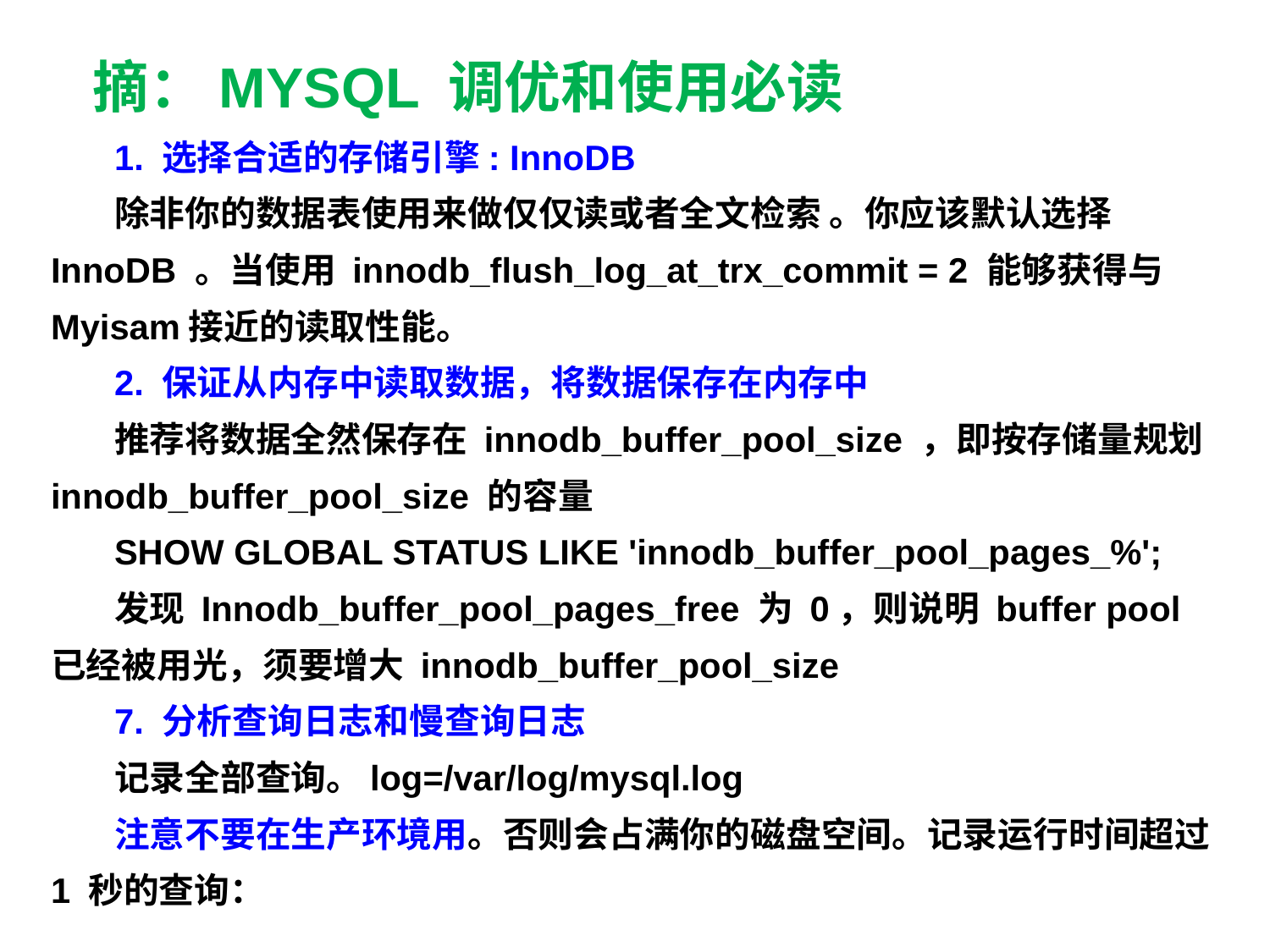

摘：MYSQL 调优和使用必读
1. 选择合适的存储引擎: InnoDB
除非你的数据表使用来做仅仅读或者全文检索 。你应该默认选择 InnoDB 。当使用 innodb_flush_log_at_trx_commit = 2 能够获得与Myisam接近的读取性能。
2. 保证从内存中读取数据，将数据保存在内存中
推荐将数据全然保存在 innodb_buffer_pool_size ，即按存储量规划 innodb_buffer_pool_size 的容量
SHOW GLOBAL STATUS LIKE 'innodb_buffer_pool_pages_%';
发现 Innodb_buffer_pool_pages_free 为 0，则说明 buffer pool 已经被用光，须要增大 innodb_buffer_pool_size
7. 分析查询日志和慢查询日志
记录全部查询。log=/var/log/mysql.log
注意不要在生产环境用。否则会占满你的磁盘空间。记录运行时间超过 1 秒的查询：